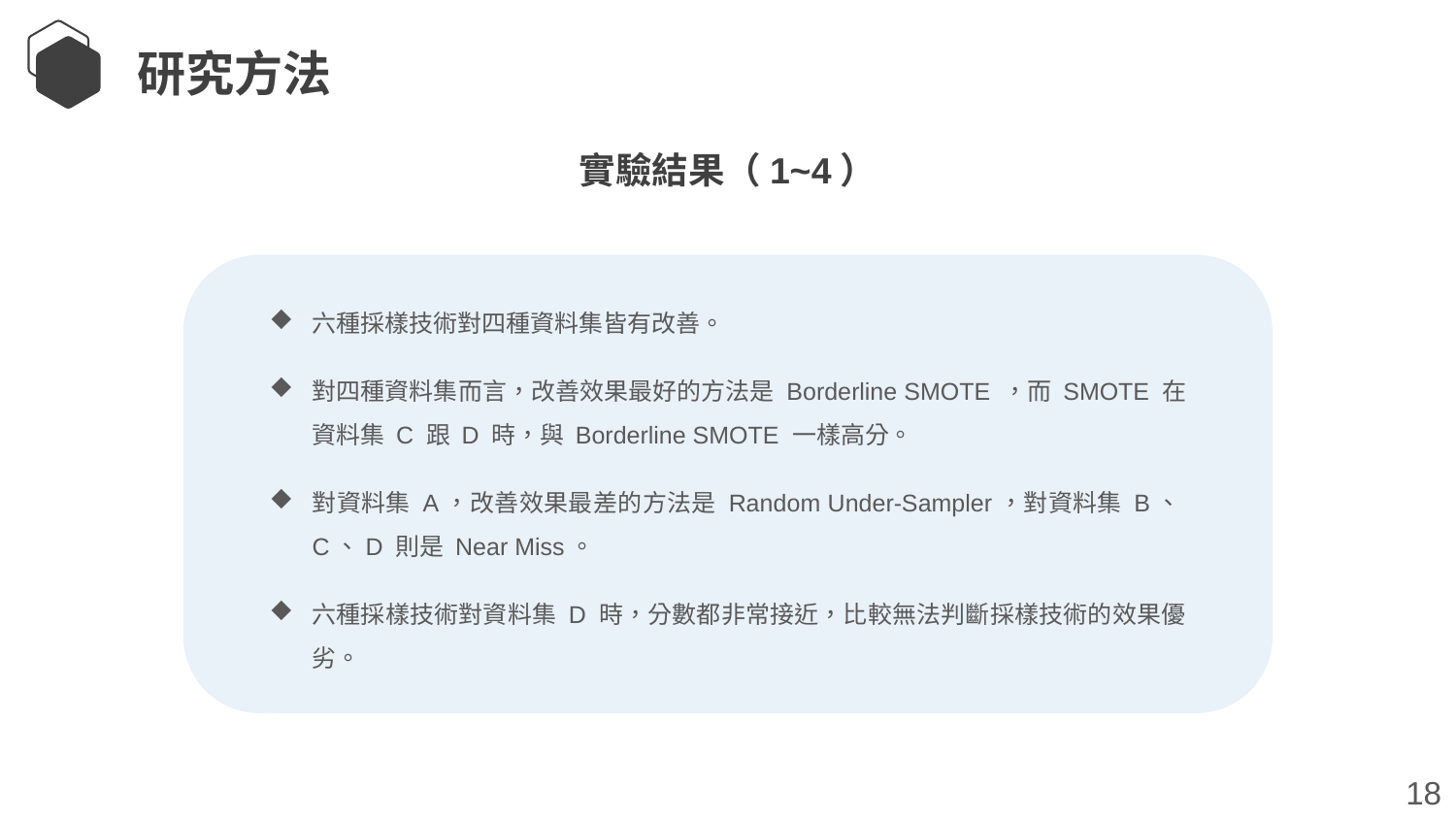

研究方法
實驗結果（1~4）

六種採樣技術對四種資料集皆有改善。
對四種資料集而言，改善效果最好的方法是 Borderline SMOTE ，而 SMOTE 在資料集 C 跟 D 時，與 Borderline SMOTE 一樣高分。
對資料集 A，改善效果最差的方法是 Random Under-Sampler，對資料集 B、C、D 則是 Near Miss。
六種採樣技術對資料集 D 時，分數都非常接近，比較無法判斷採樣技術的效果優劣。
18